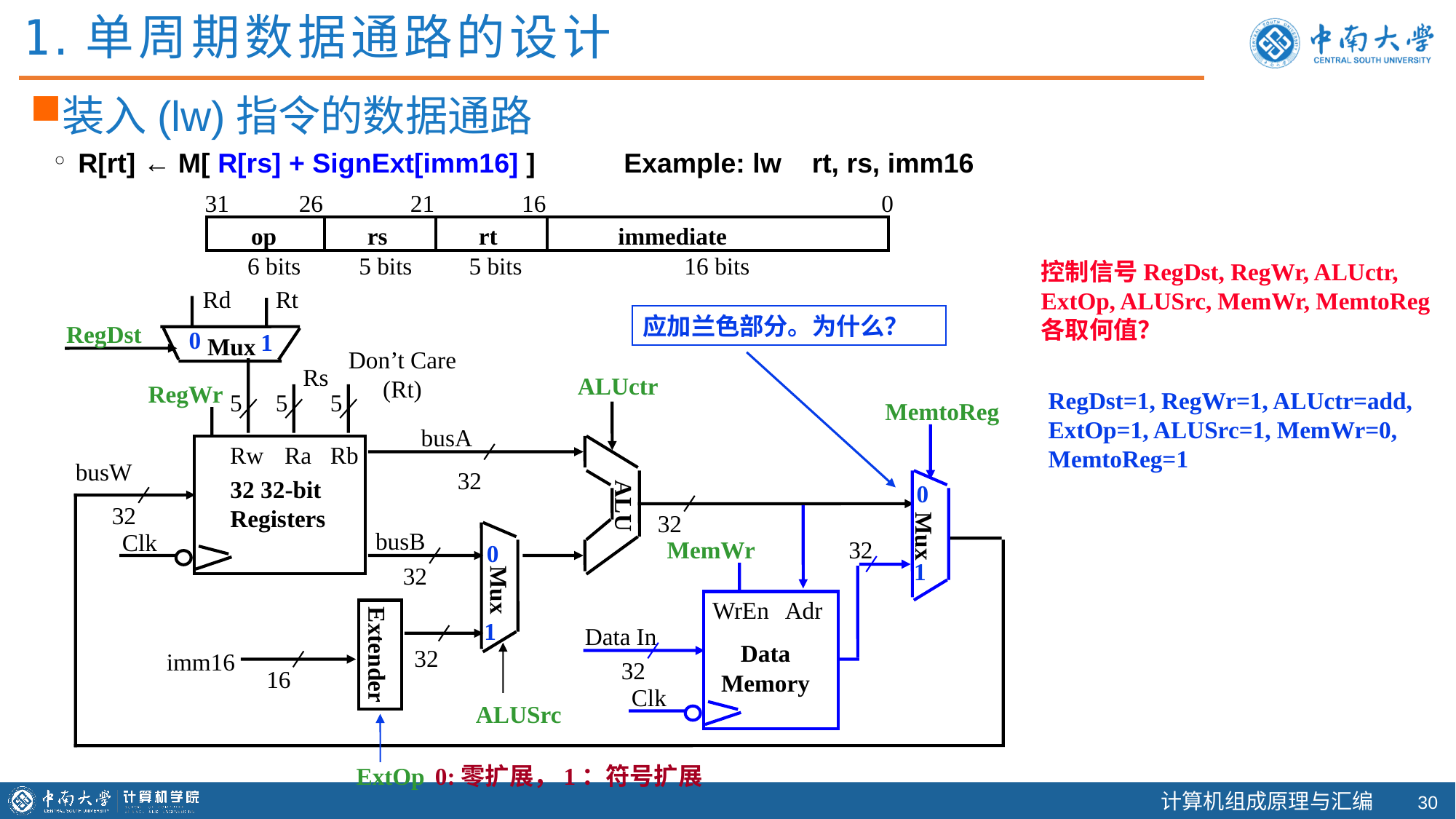

1.单周期数据通路的设计

装入(lw)指令的数据通路
R[rt] ← M[ R[rs] + SignExt[imm16] ] 	Example: lw    rt, rs, imm16
31
26
21
16
0
op

rs

rt

immediate

6 bits
5 bits
5 bits
16 bits
控制信号RegDst, RegWr, ALUctr, ExtOp, ALUSrc, MemWr, MemtoReg 各取何值？
Rd
Rt

应加兰色部分。为什么？

RegDst
0
1
Mux

Don’t Care
(Rt)

Rs

ALUctr
RegWr
RegDst=1, RegWr=1, ALUctr=add, ExtOp=1, ALUSrc=1, MemWr=0, MemtoReg=1
5
5
5

MemtoReg

Mux
MemWr
32

WrEn
Adr

Data In
Data
Memory

32

Clk

Extender

ExtOp

busA
Rw
Ra
Rb

busW

32
32 32-bit
Registers
0
1
ALU

32

32

busB
Clk

0
1

32

Mux

32
imm16

16

ALUSrc

0:零扩展，1：符号扩展
30